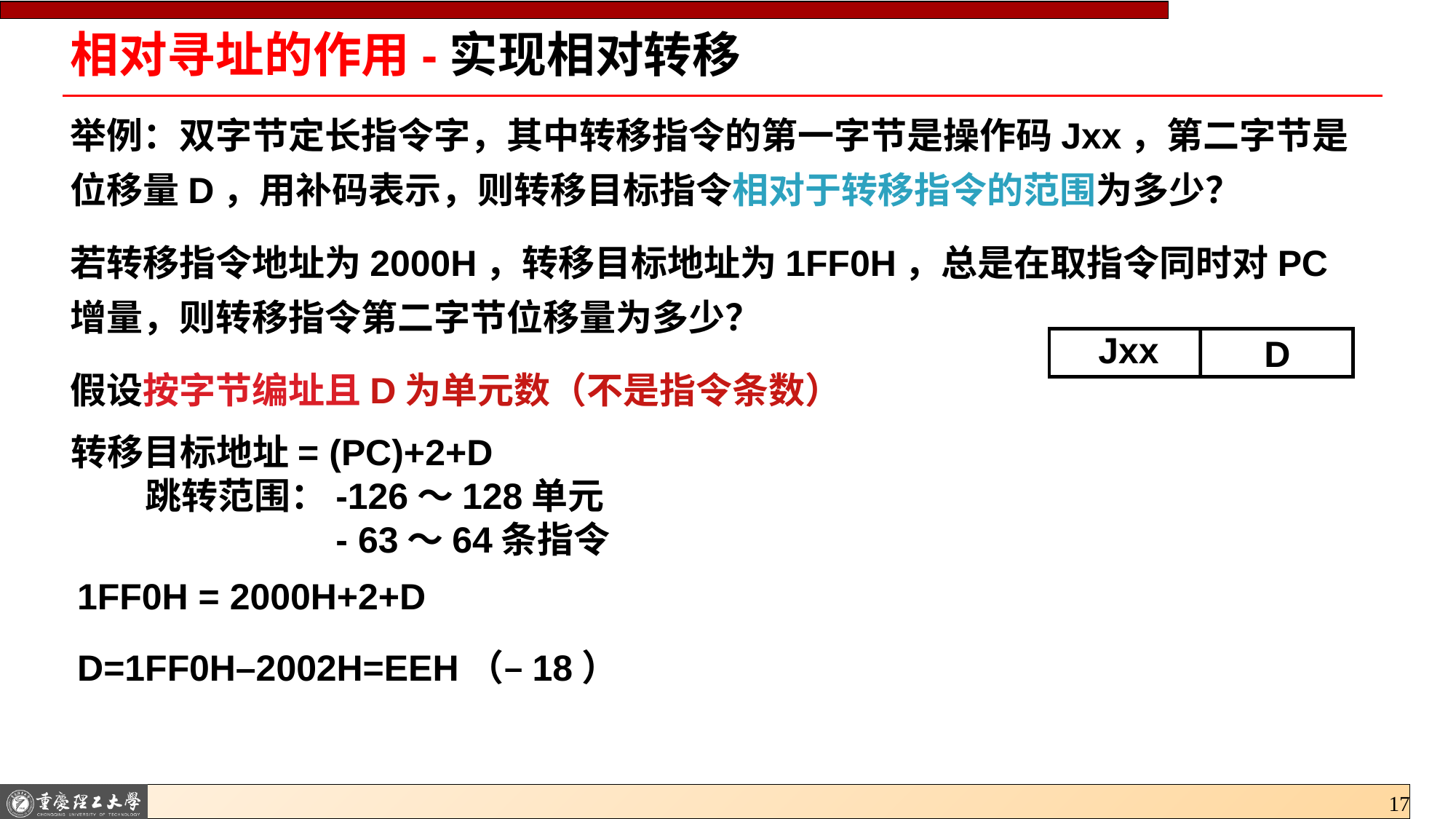

# 相对寻址的作用-实现相对转移
举例：双字节定长指令字，其中转移指令的第一字节是操作码Jxx，第二字节是位移量D，用补码表示，则转移目标指令相对于转移指令的范围为多少？
若转移指令地址为2000H，转移目标地址为1FF0H，总是在取指令同时对PC增量，则转移指令第二字节位移量为多少？
假设按字节编址且D为单元数（不是指令条数）
Jxx
D

转移目标地址= (PC)+2+D
        跳转范围：-126～128单元
                          - 63～64条指令
1FF0H = 2000H+2+D
D=1FF0H–2002H=EEH（–18）